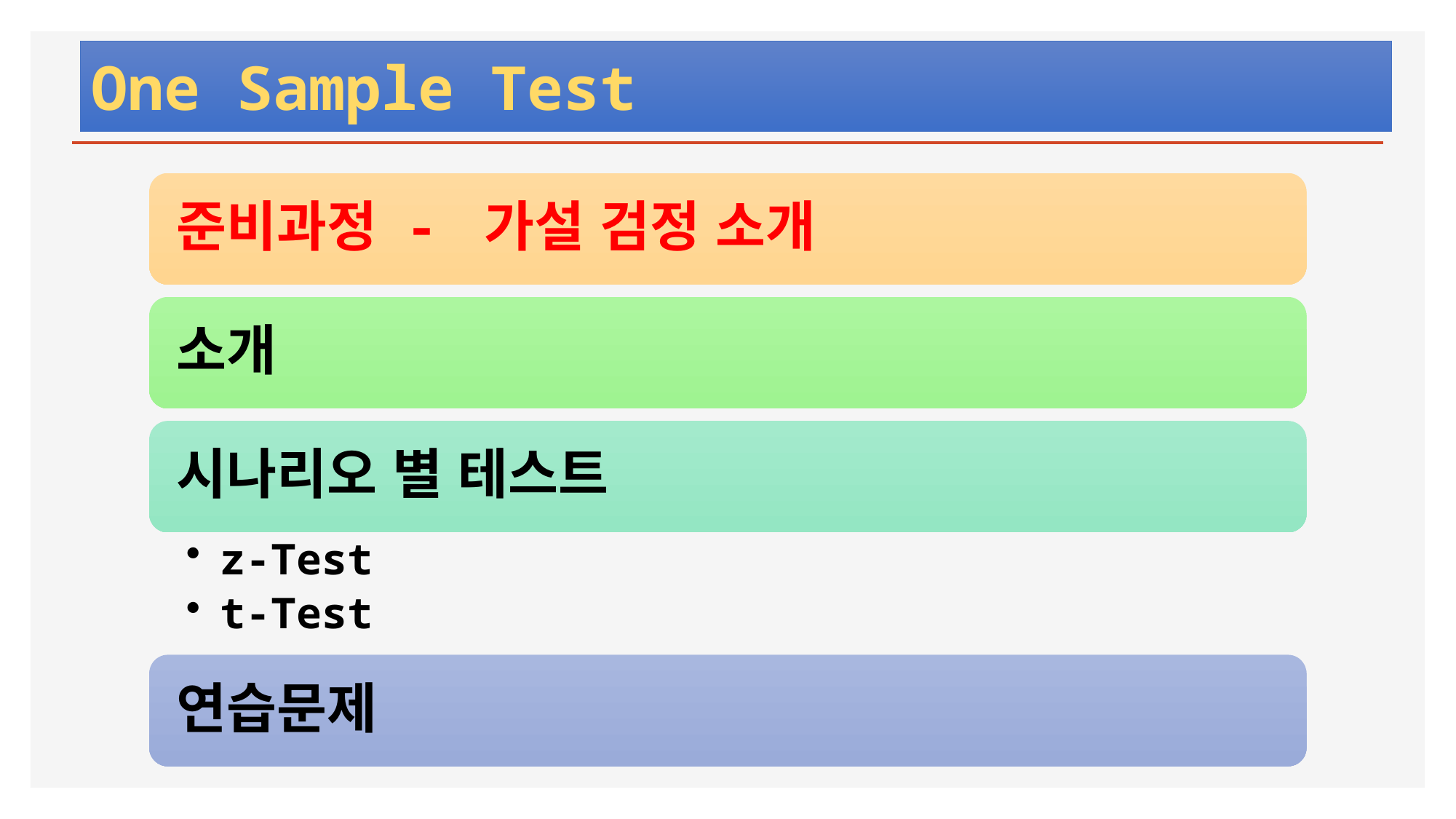

One Sample Test
준비과정 - 가설 검정 소개
소개
시나리오 별 테스트
z-Test
t-Test
연습문제